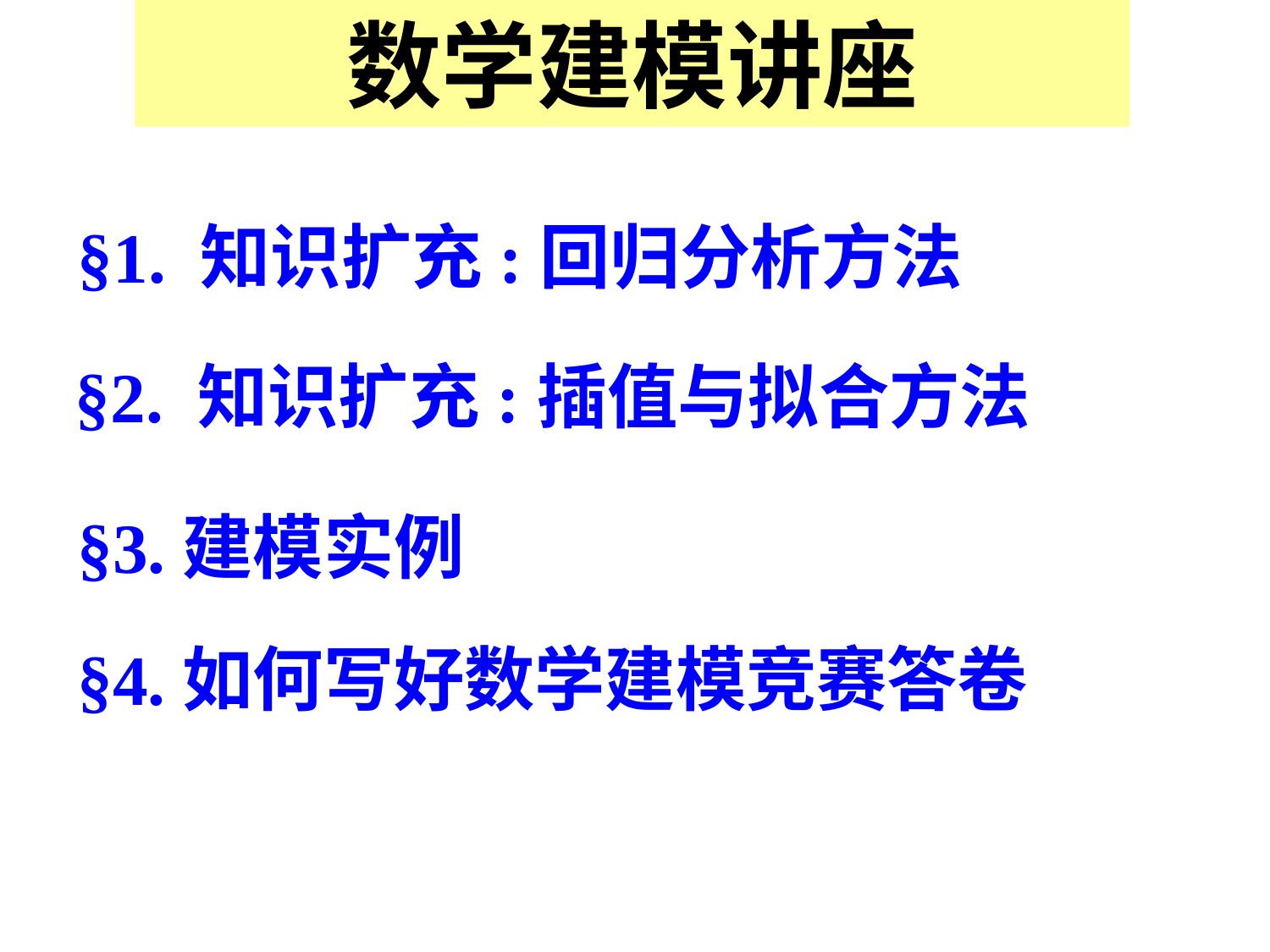

数学建模讲座
§1. 知识扩充:回归分析方法
 §2. 知识扩充:插值与拟合方法
§3.建模实例
§4.如何写好数学建模竞赛答卷